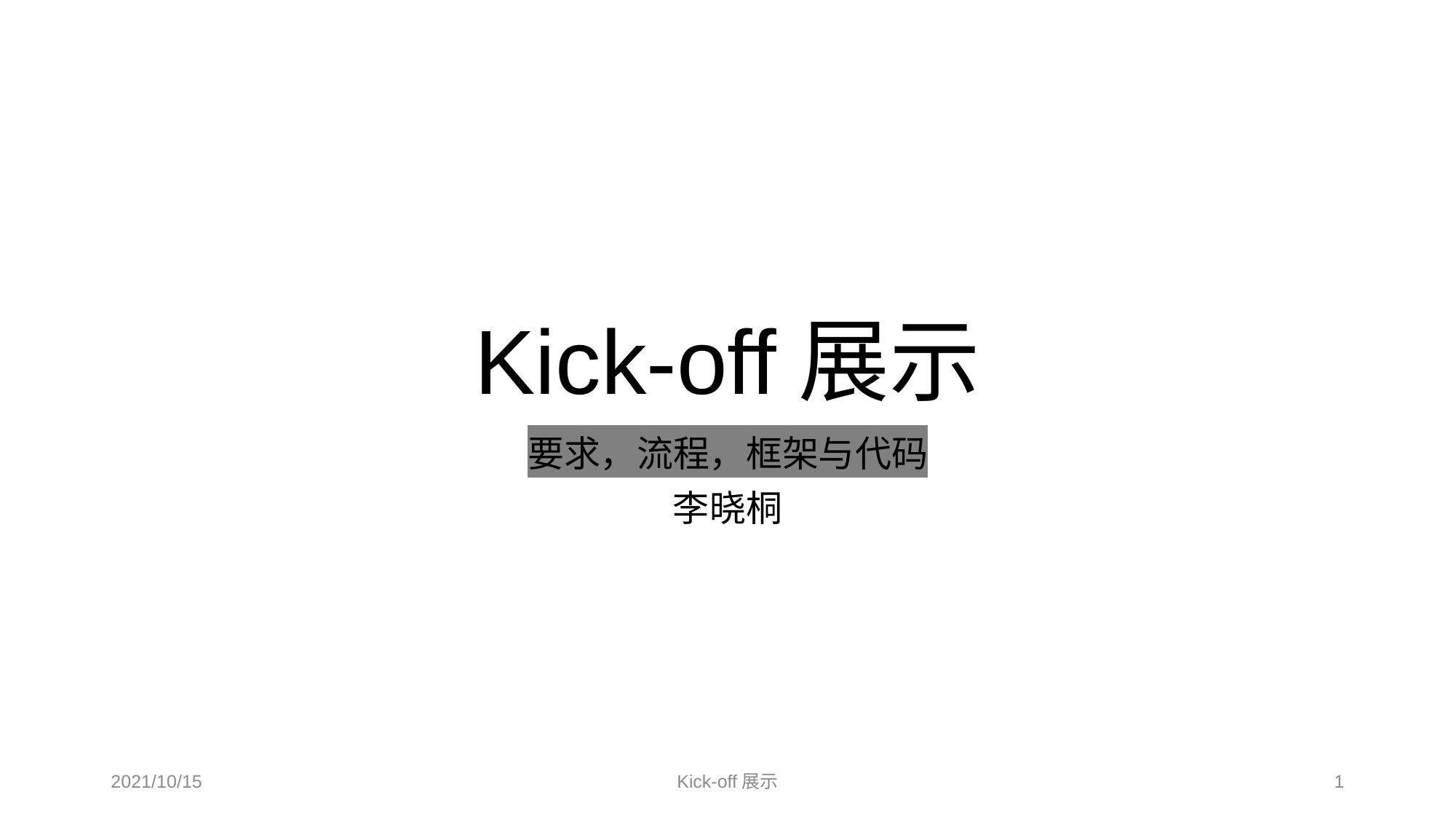

# Kick-off展示
要求，流程，框架与代码
李晓桐
2021/10/15
Kick-off展示
1